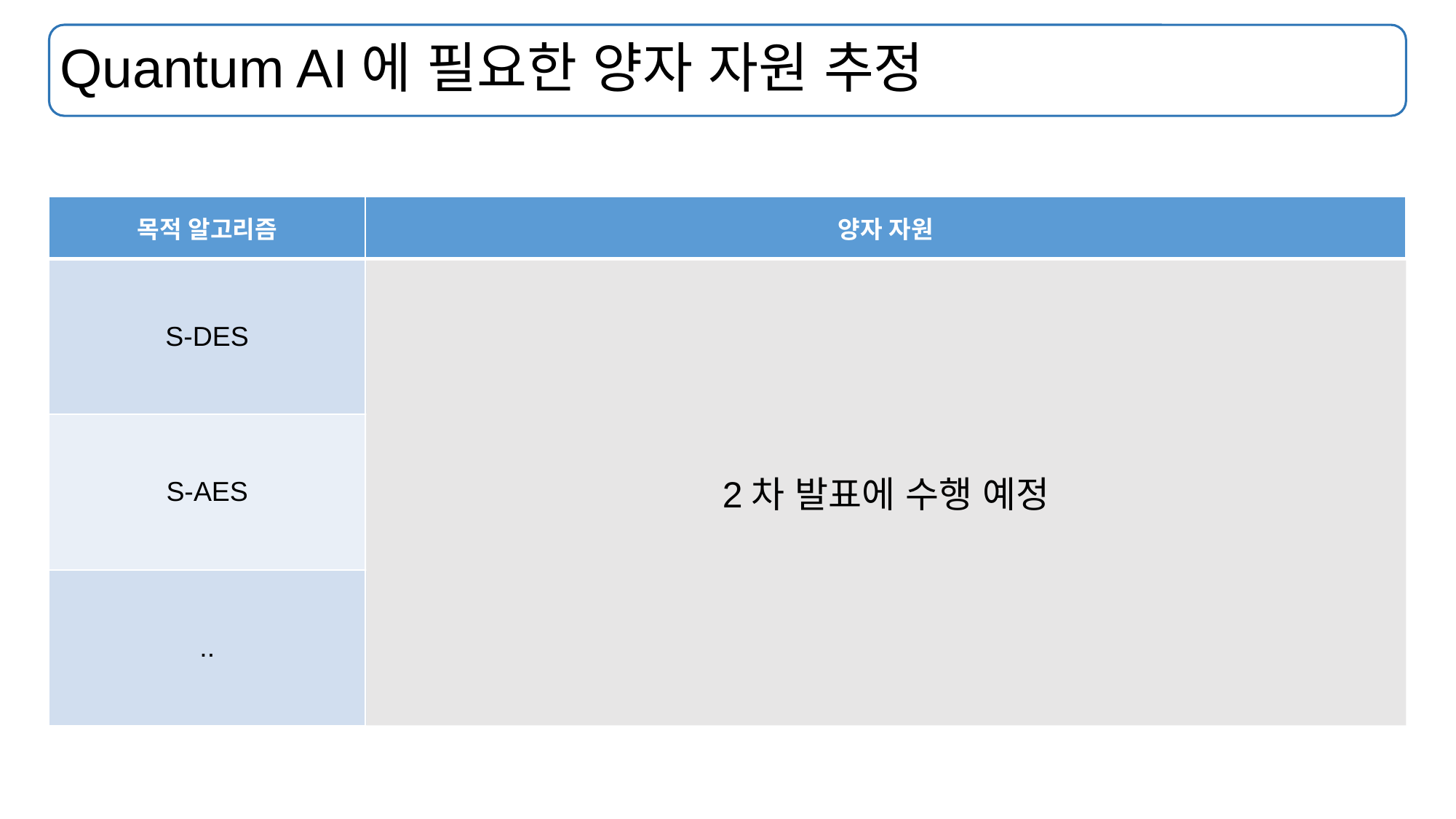

# Quantum AI에 필요한 양자 자원 추정
| 목적 알고리즘 | 양자 자원 |
| --- | --- |
| S-DES |  |
| S-AES |  |
| .. |  |
2차 발표에 수행 예정